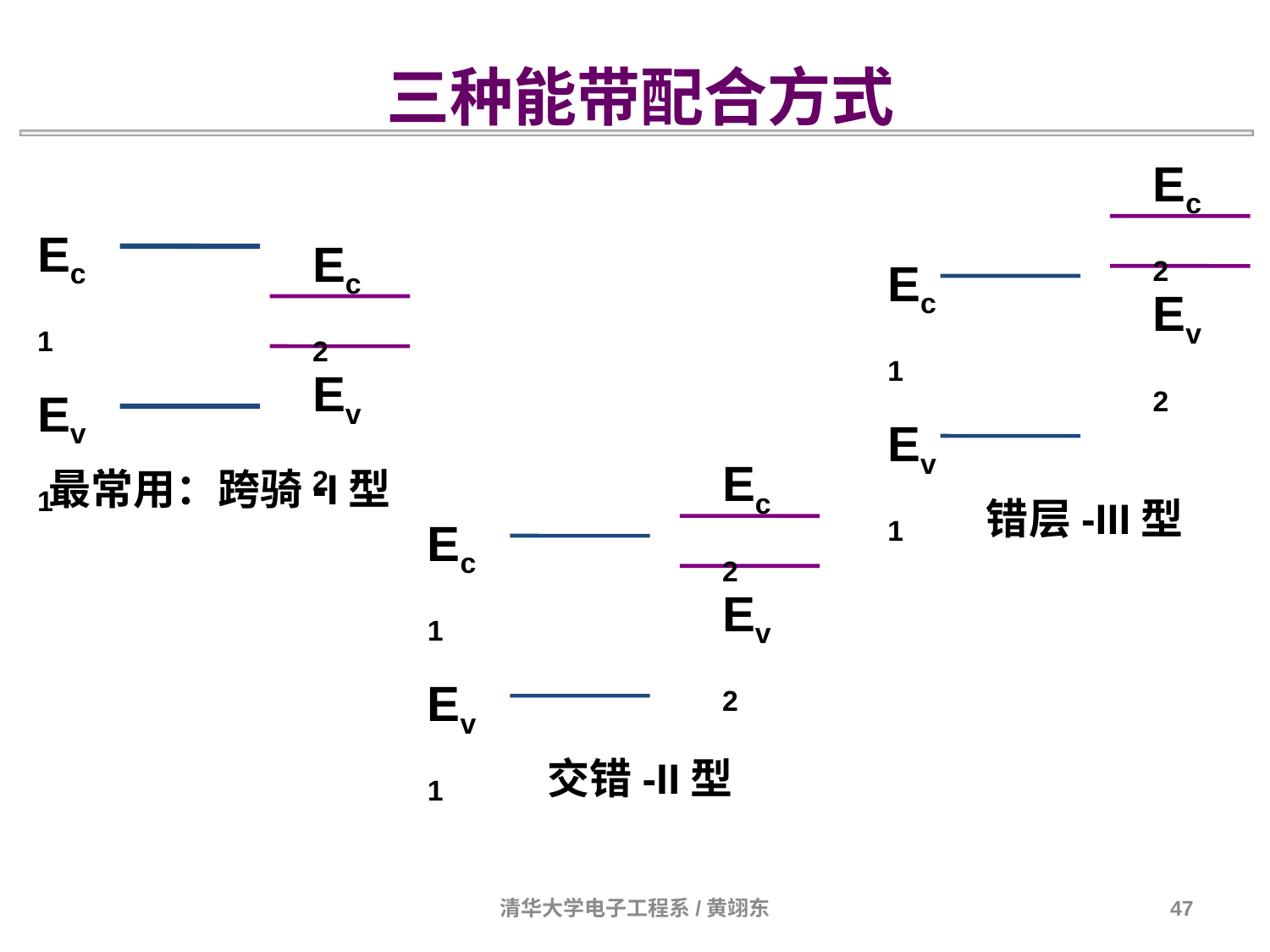

三种能带配合方式

Ec2

Ec1

Ev2
Ev1

错层-III型
Ec1

Ec2

Ev2
Ev1

Ec2
Ec1

Ev2
Ev1

交错-II型
最常用：跨骑-I型
清华大学电子工程系/黄翊东
47